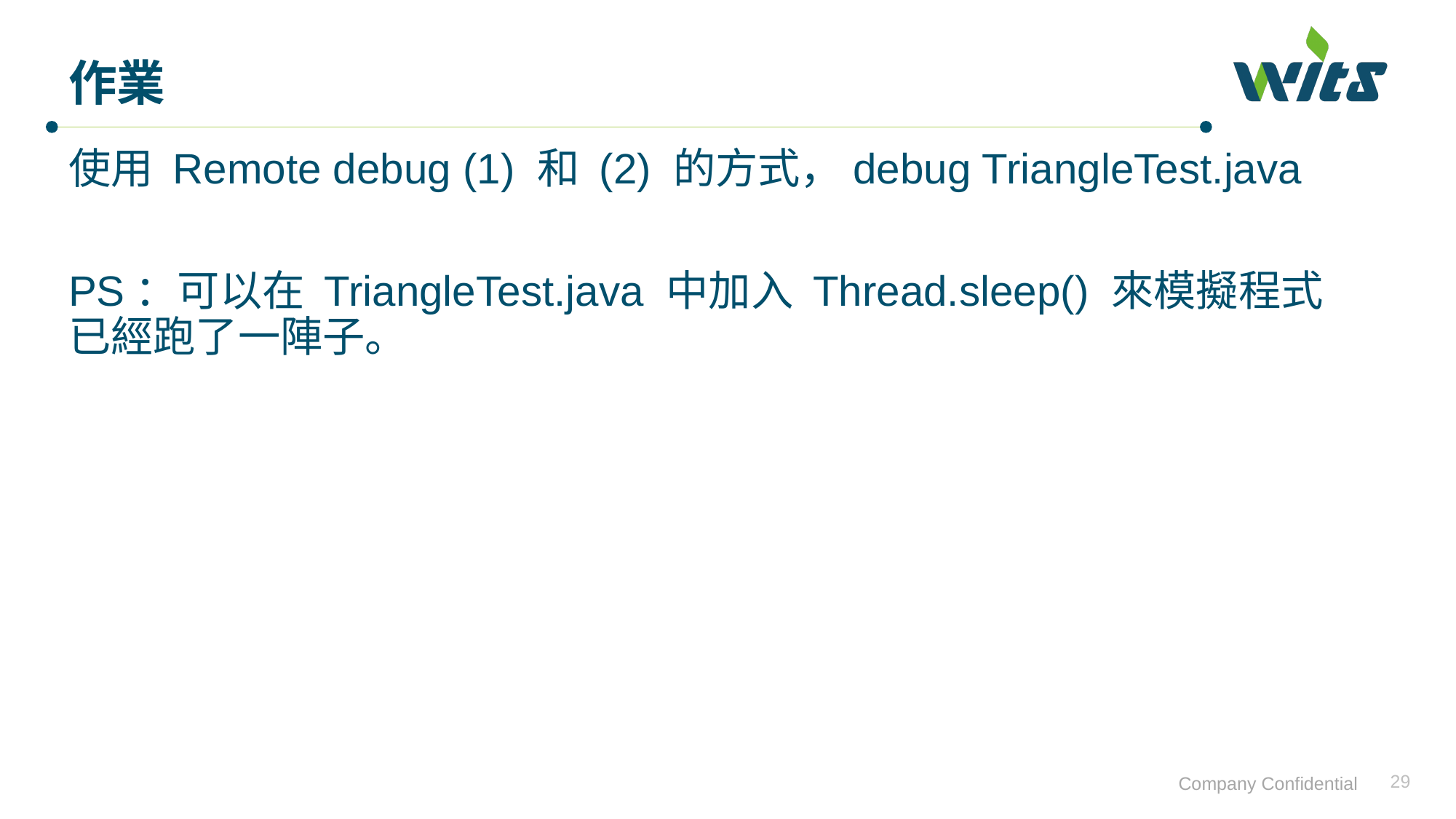

# 作業
使用 Remote debug (1) 和 (2) 的方式，debug TriangleTest.java

PS：可以在 TriangleTest.java 中加入 Thread.sleep() 來模擬程式已經跑了一陣子。
29